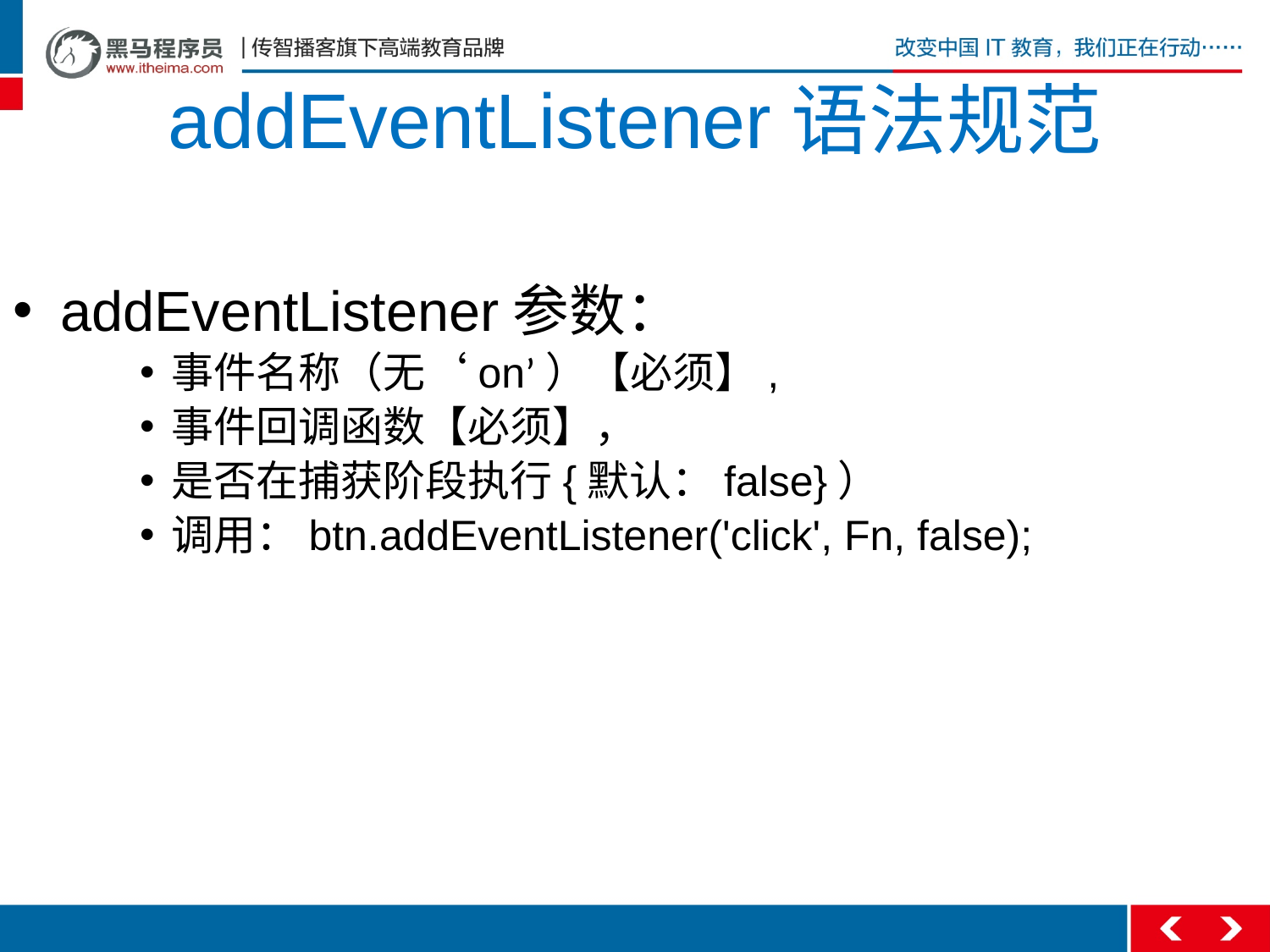

addEventListener语法规范
addEventListener参数：
事件名称（无‘on’）【必须】,
事件回调函数【必须】，
是否在捕获阶段执行{默认：false}）
调用：btn.addEventListener('click', Fn, false);